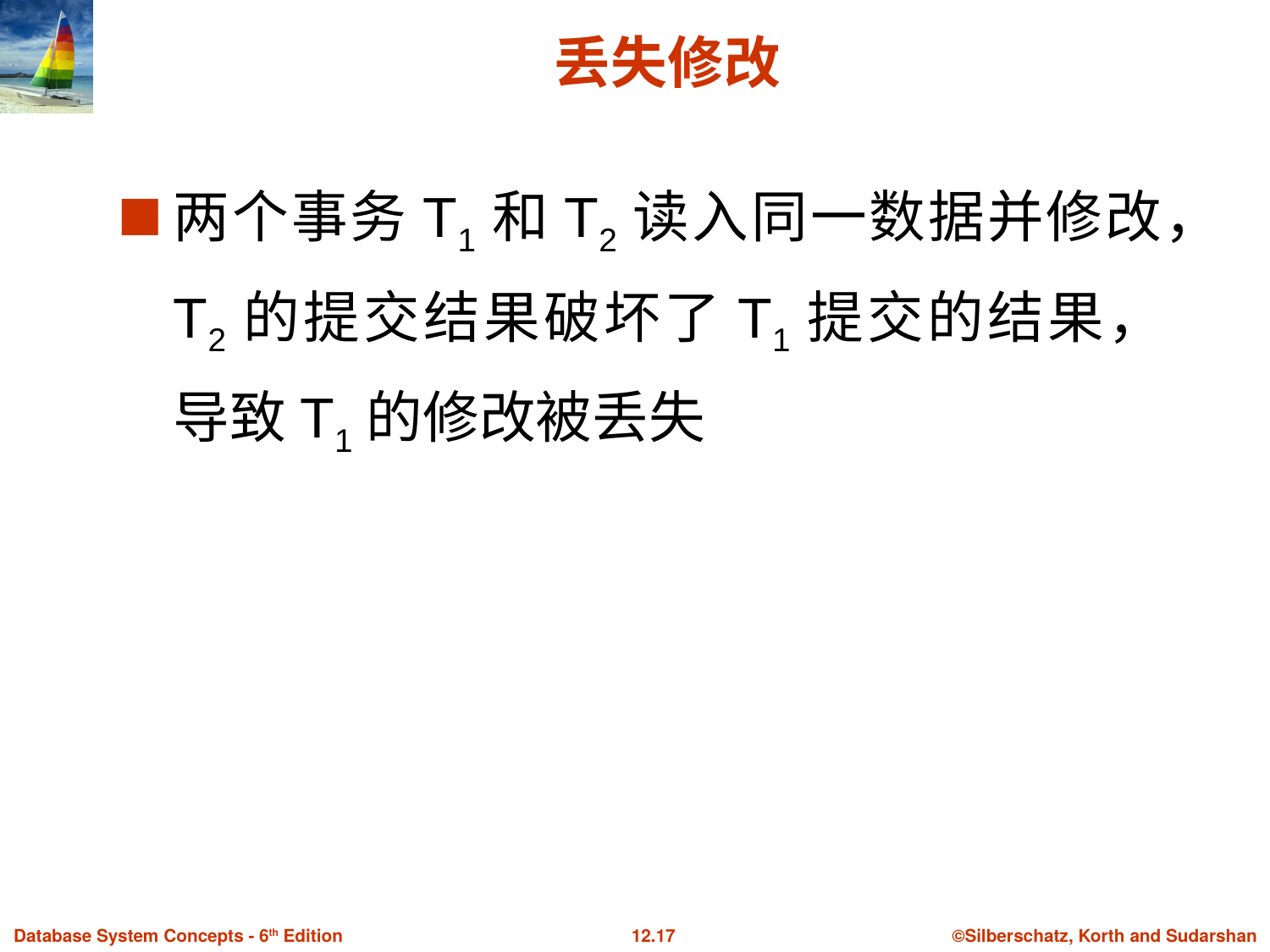

# 丢失修改
两个事务T1和T2读入同一数据并修改，T2的提交结果破坏了T1提交的结果，导致T1的修改被丢失